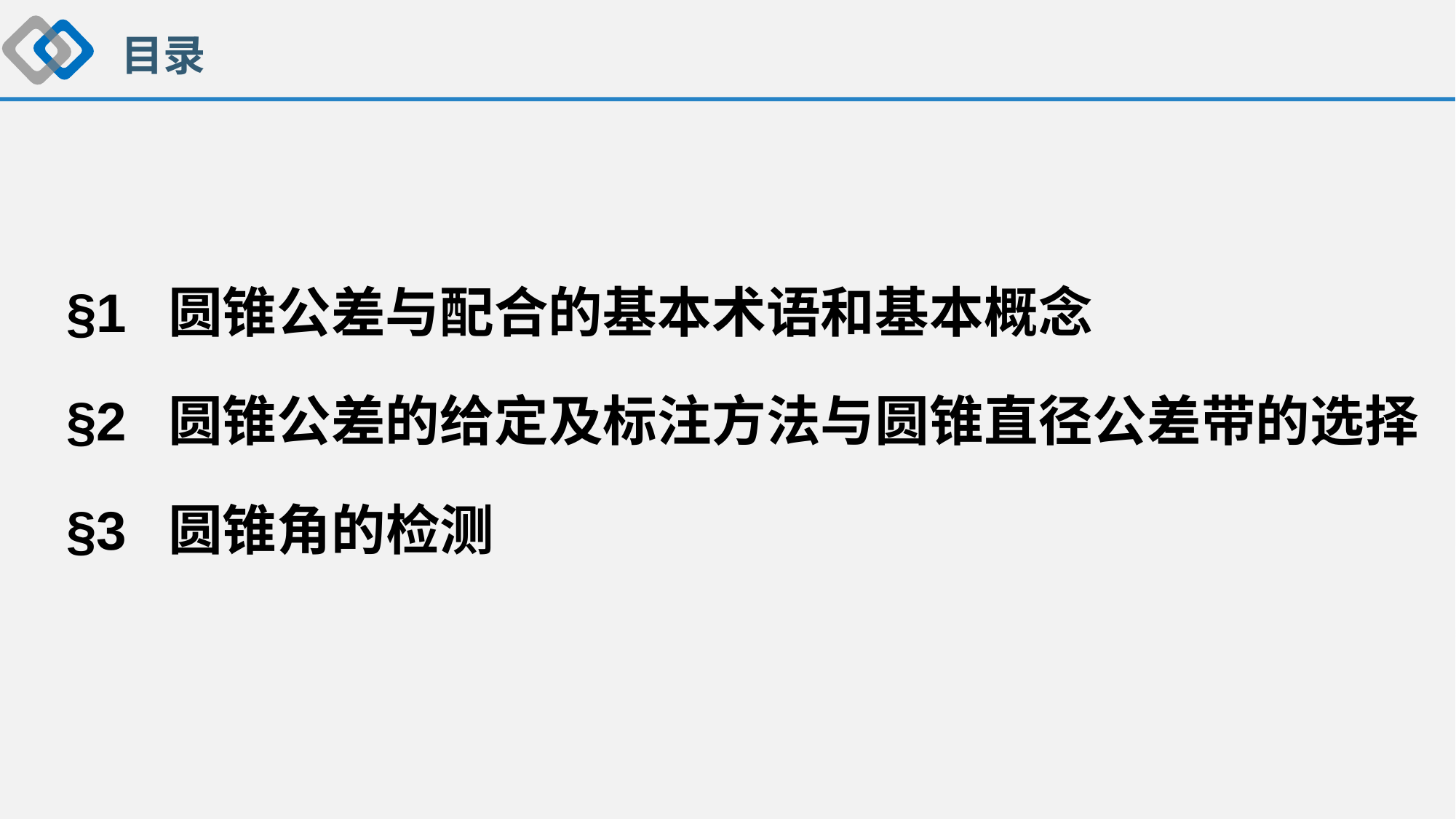

目录

§1  圆锥公差与配合的基本术语和基本概念
§2  圆锥公差的给定及标注方法与圆锥直径公差带的选择
§3  圆锥角的检测